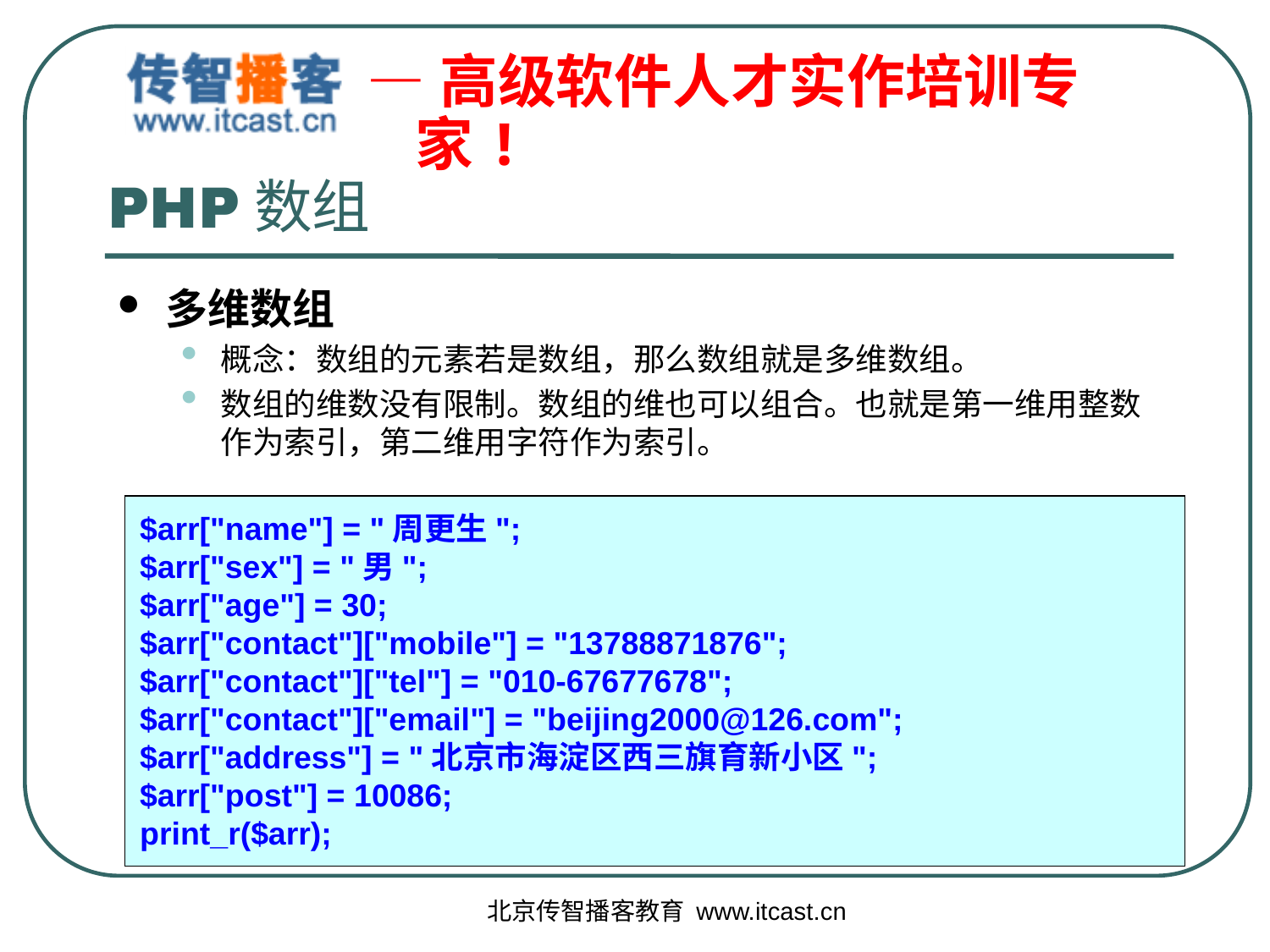

# PHP数组
多维数组
概念：数组的元素若是数组，那么数组就是多维数组。
数组的维数没有限制。数组的维也可以组合。也就是第一维用整数作为索引，第二维用字符作为索引。

$arr["name"] = "周更生";
$arr["sex"] = "男";
$arr["age"] = 30;
$arr["contact"]["mobile"] = "13788871876";
$arr["contact"]["tel"] = "010-67677678";
$arr["contact"]["email"] = "beijing2000@126.com";
$arr["address"] = "北京市海淀区西三旗育新小区";
$arr["post"] = 10086;
print_r($arr);